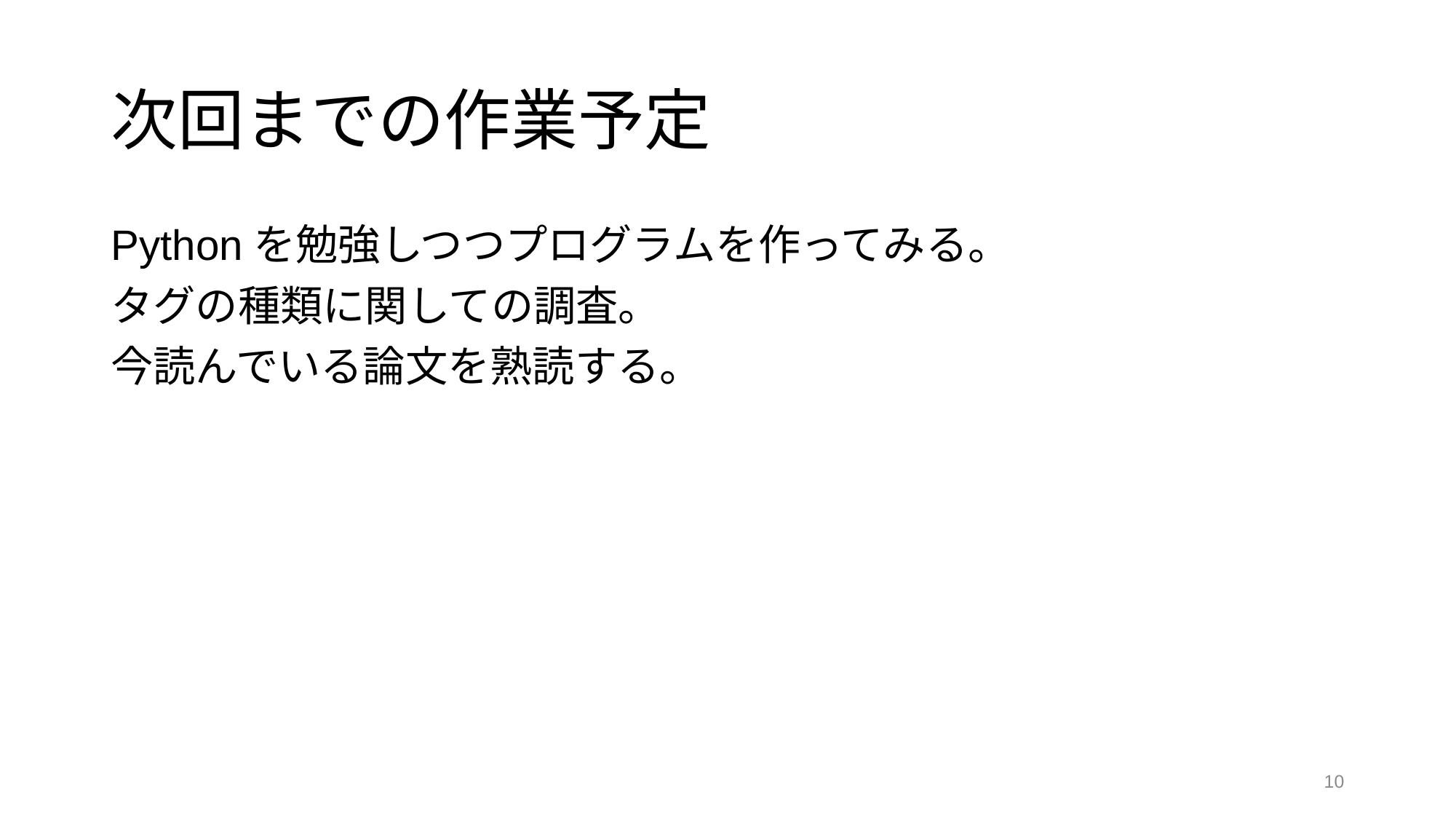

# 次回までの作業予定
Pythonを勉強しつつプログラムを作ってみる。
タグの種類に関しての調査。
今読んでいる論文を熟読する。

10